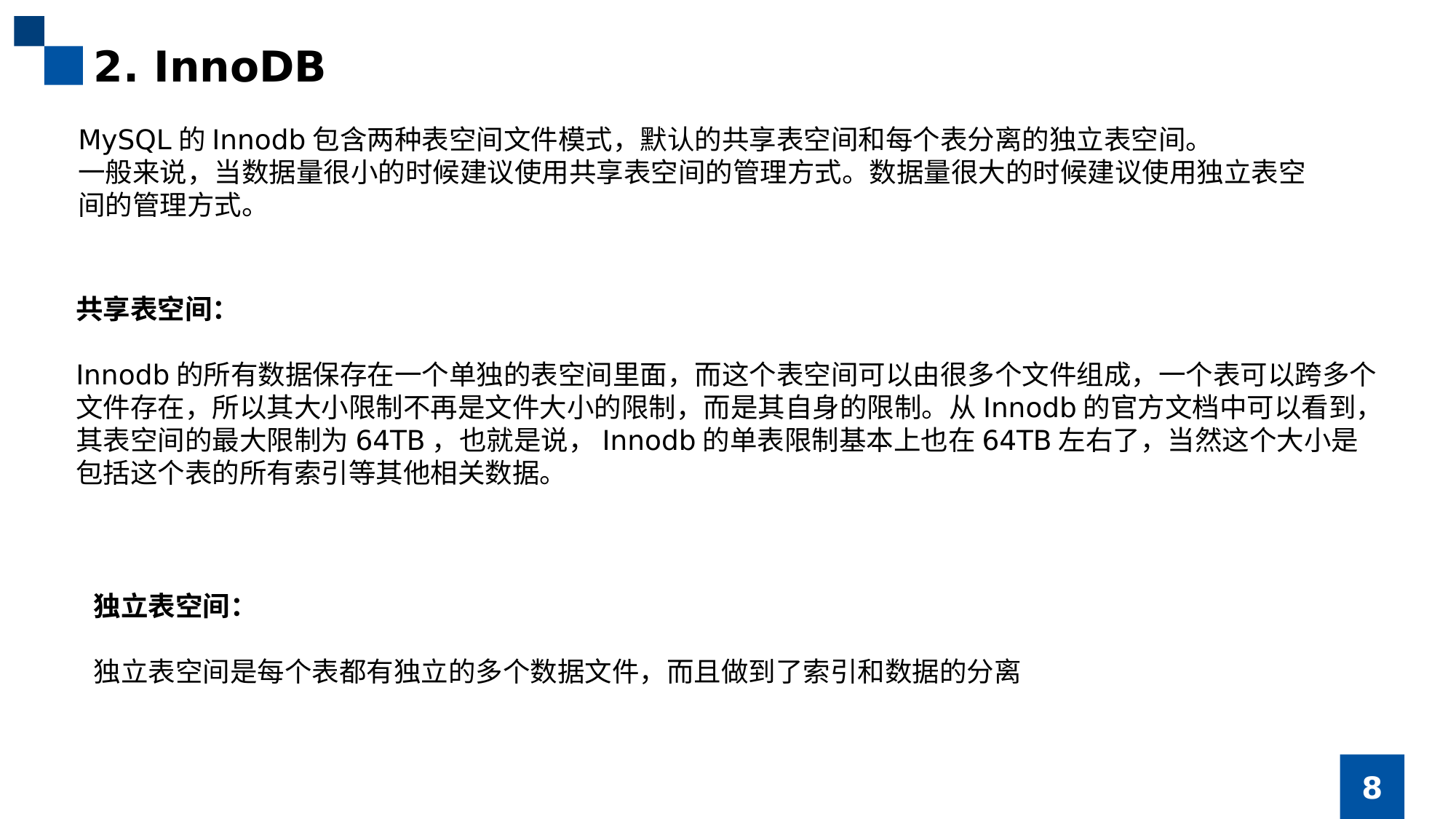

2. InnoDB
MySQL的Innodb包含两种表空间文件模式，默认的共享表空间和每个表分离的独立表空间。
一般来说，当数据量很小的时候建议使用共享表空间的管理方式。数据量很大的时候建议使用独立表空间的管理方式。

共享表空间：

Innodb的所有数据保存在一个单独的表空间里面，而这个表空间可以由很多个文件组成，一个表可以跨多个文件存在，所以其大小限制不再是文件大小的限制，而是其自身的限制。从Innodb的官方文档中可以看到，其表空间的最大限制为64TB，也就是说，Innodb的单表限制基本上也在64TB左右了，当然这个大小是包括这个表的所有索引等其他相关数据。
独立表空间：

独立表空间是每个表都有独立的多个数据文件，而且做到了索引和数据的分离
8